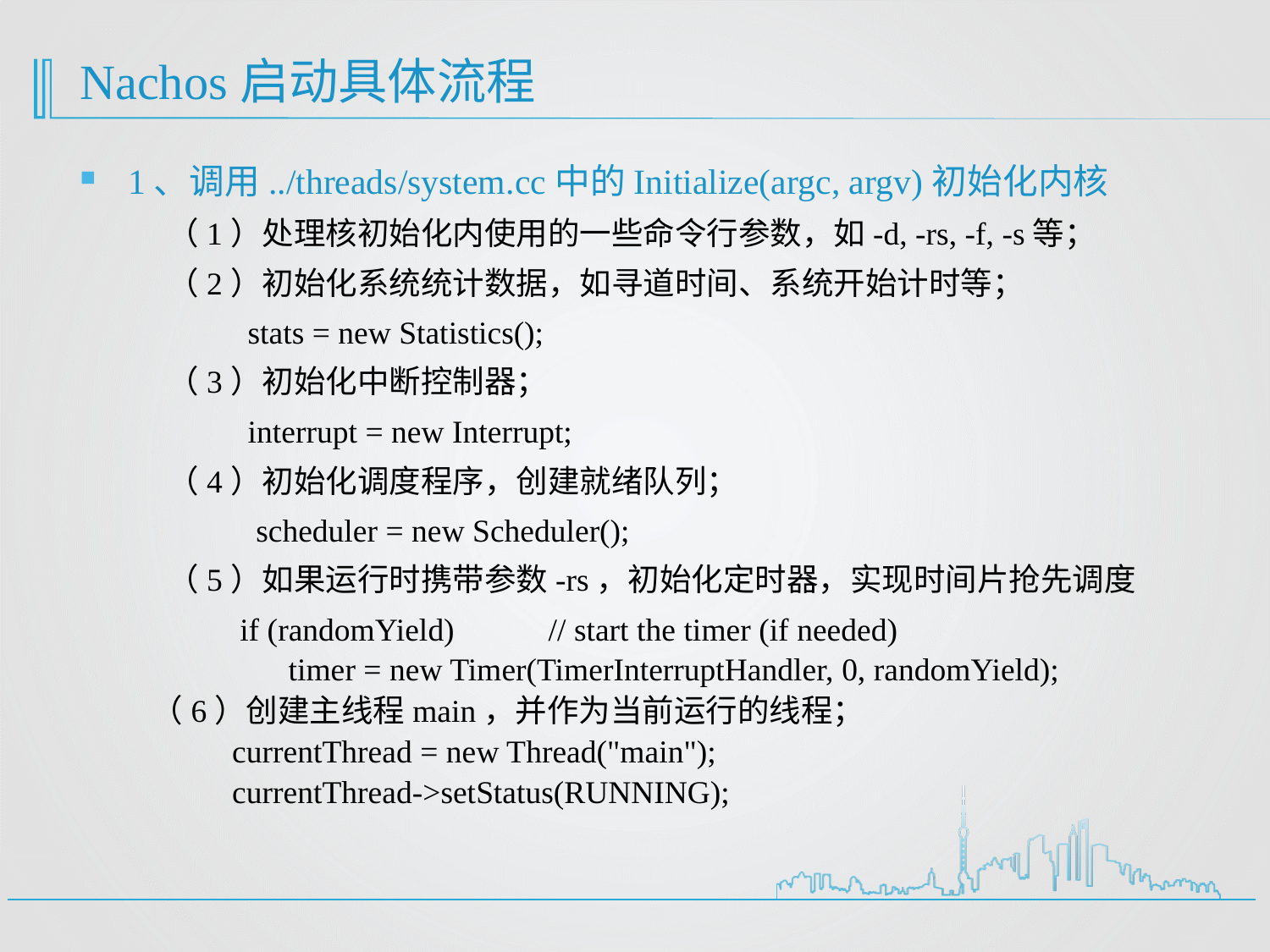

# Nachos启动具体流程
1、调用../threads/system.cc中的Initialize(argc, argv)初始化内核
（1）处理核初始化内使用的一些命令行参数，如-d, -rs, -f, -s等；
（2）初始化系统统计数据，如寻道时间、系统开始计时等；
          stats = new Statistics();
（3）初始化中断控制器；
          interrupt = new Interrupt;
（4）初始化调度程序，创建就绪队列；
           scheduler = new Scheduler();
（5）如果运行时携带参数-rs，初始化定时器，实现时间片抢先调度
         if (randomYield)	// start the timer (if needed)
                 timer = new Timer(TimerInterruptHandler, 0, randomYield);
（6）创建主线程main，并作为当前运行的线程；
          currentThread = new Thread("main");
          currentThread->setStatus(RUNNING);